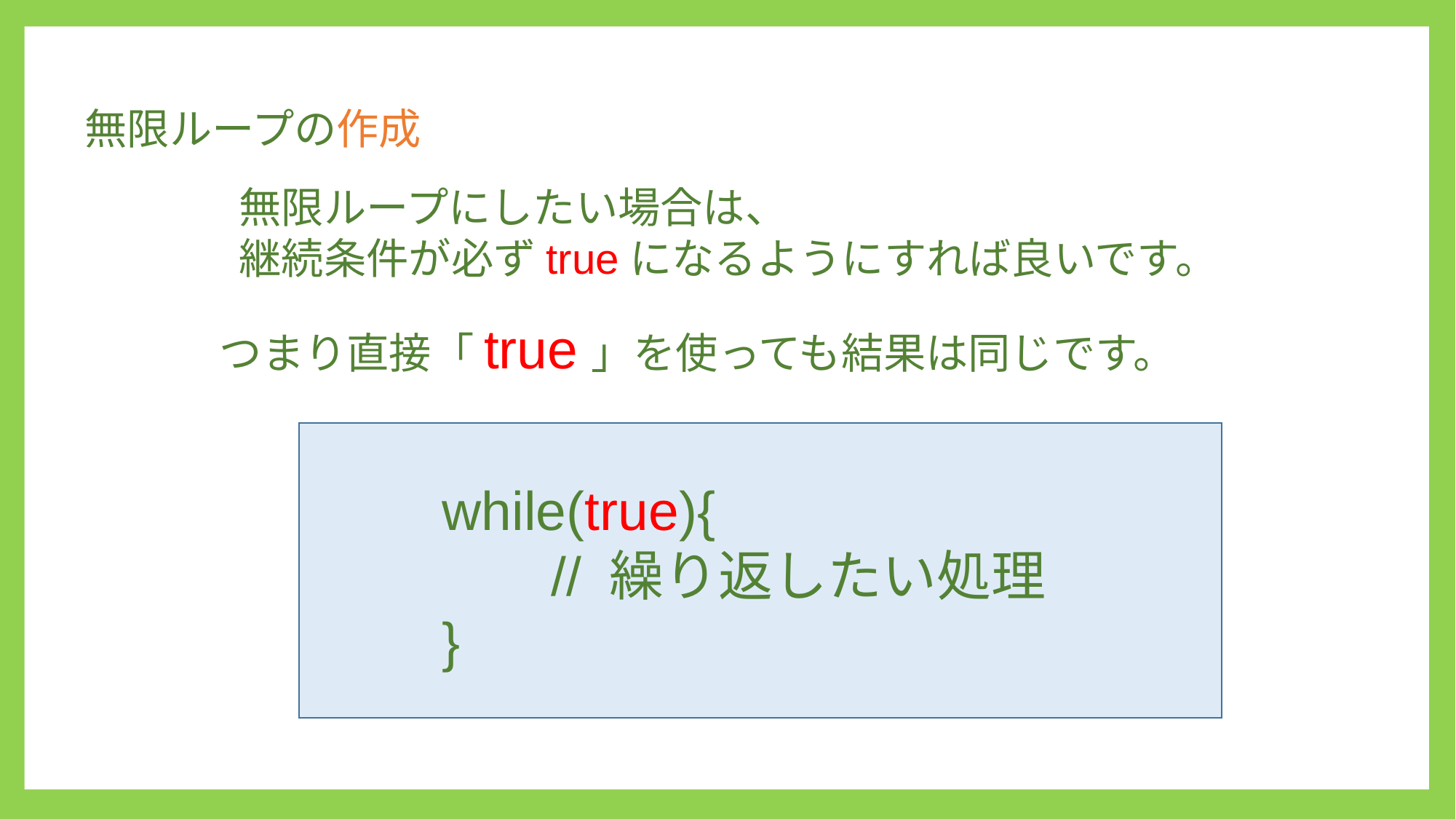

無限ループの作成
無限ループにしたい場合は、
継続条件が必ずtrueになるようにすれば良いです。
つまり直接「true」を使っても結果は同じです。

while(true){
	// 繰り返したい処理
}